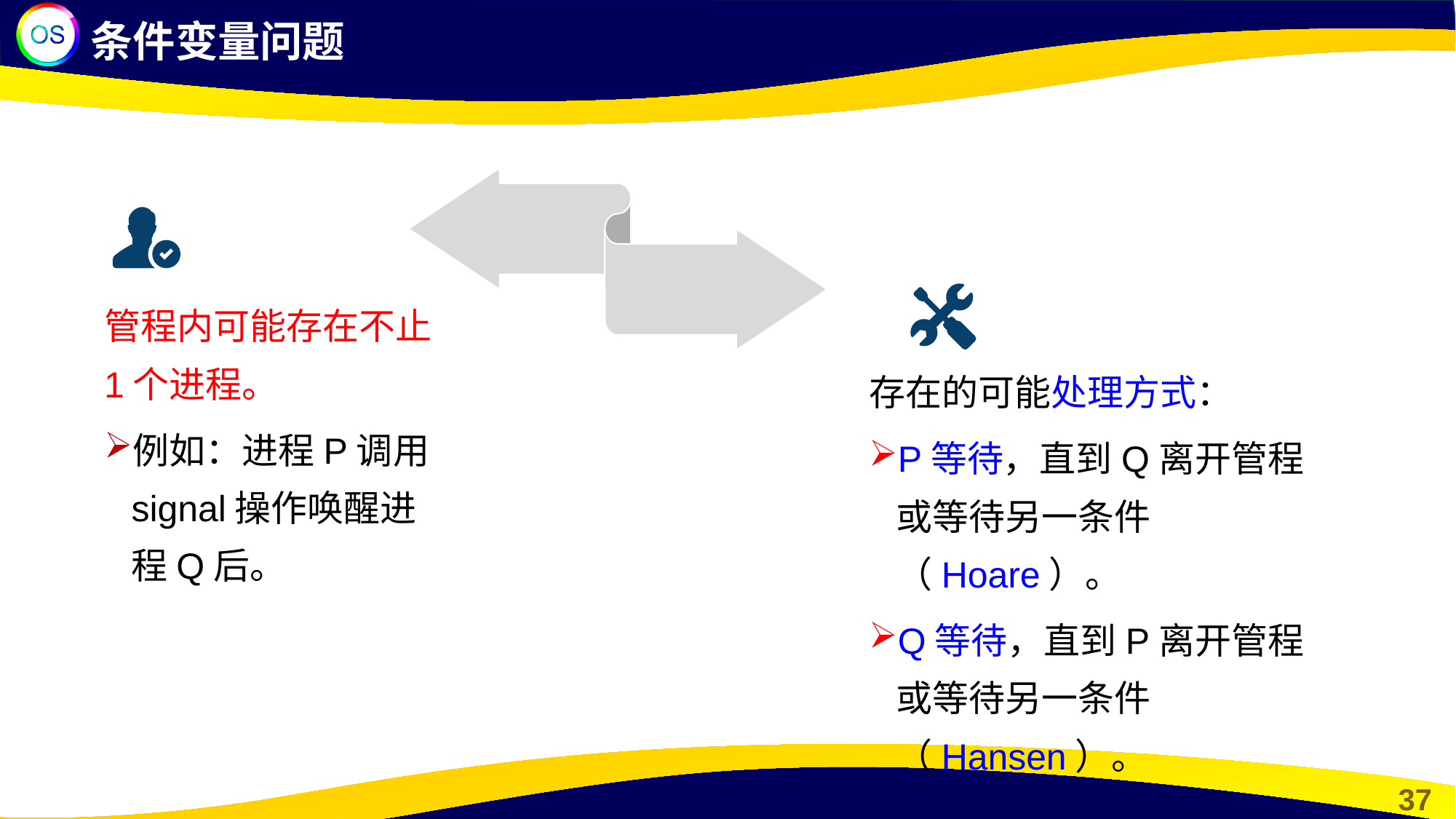

条件变量问题

管程内可能存在不止1个进程。
例如：进程P调用signal操作唤醒进程Q后。
存在的可能处理方式：
P等待，直到Q离开管程或等待另一条件（Hoare）。
Q等待，直到P离开管程或等待另一条件（Hansen）。